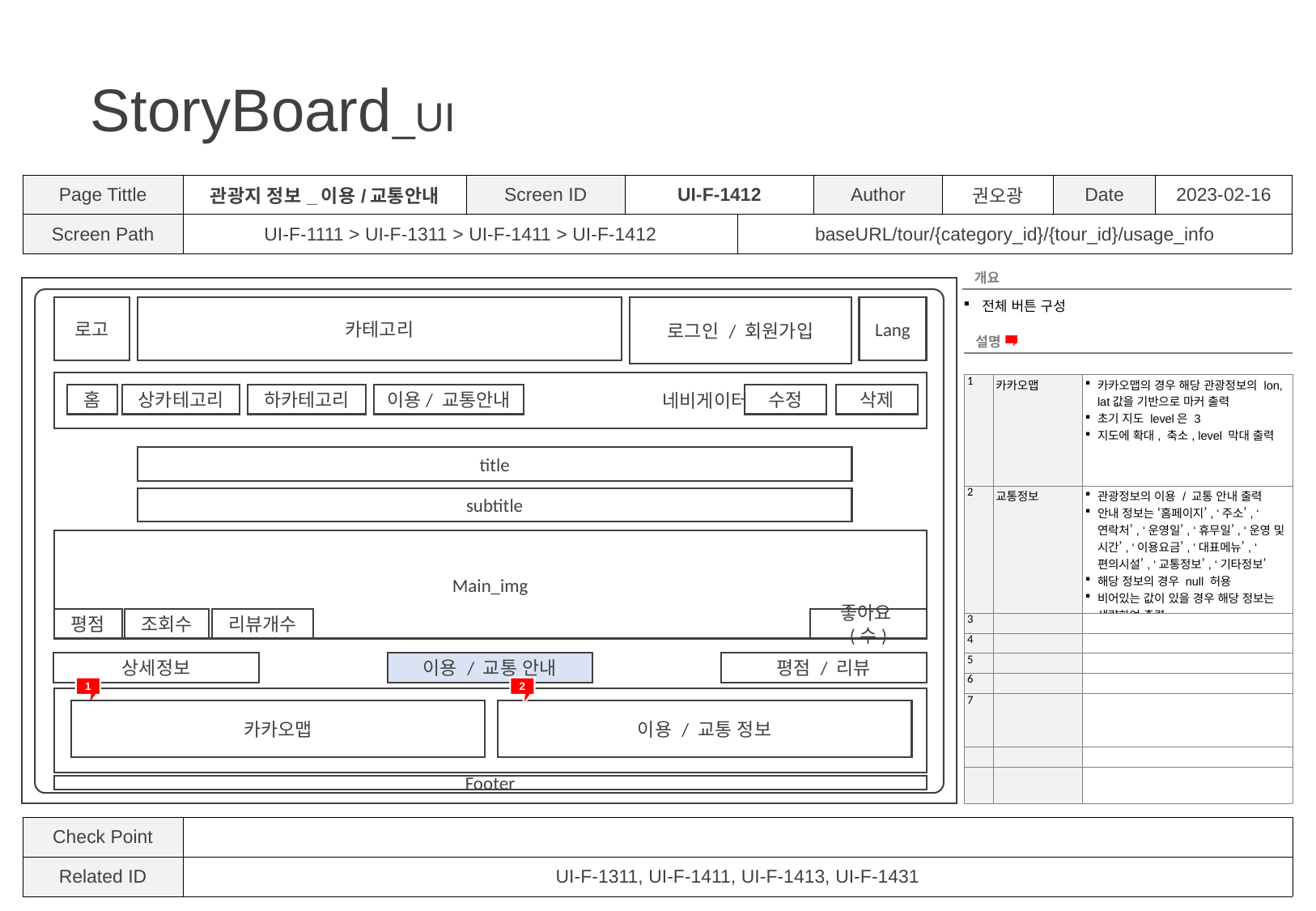

StoryBoard_UI
| Page Tittle | 관광지 정보\_이용/교통안내 | Screen ID | UI-F-1412 |  | Author | 권오광 | Date | 2023-02-16 |
| --- | --- | --- | --- | --- | --- | --- | --- | --- |
| Screen Path | UI-F-1111 > UI-F-1311 > UI-F-1411 > UI-F-1412 |  |  | baseURL/tour/{category\_id}/{tour\_id}/usage\_info |  |  |  |  |
개요

전체 버튼 구성
카테고리
로고
로그인 / 회원가입
Lang
설명

                                                                                 네비게이터
| 1 | 카카오맵 | 카카오맵의 경우 해당 관광정보의 lon, lat값을 기반으로 마커 출력 초기 지도 level은 3 지도에 확대, 축소, level 막대 출력 |
| --- | --- | --- |
| 2 | 교통정보 | 관광정보의 이용 / 교통 안내 출력 안내 정보는 ‘홈페이지’, ‘주소’, ‘연락처’, ‘운영일’, ‘휴무일’, ‘운영 및 시간’, ‘이용요금’, ‘대표메뉴’, ‘편의시설’, ‘교통정보’, ‘기타정보’ 해당 정보의 경우 null 허용 비어있는 값이 있을 경우 해당 정보는 생략하여 출력 |
| 3 |  |  |
| 4 |  |  |
| 5 |  |  |
| 6 |  |  |
| 7 |  |  |
|  |  |  |
|  |  |  |
홈
상카테고리
하카테고리
이용/ 교통안내
수정
삭제
title
1.출입구
subtitle
Main_img
평점
조회수
리뷰개수
좋아요(수)
상세정보
이용 / 교통 안내
평점 / 리뷰
1
2

카카오맵
이용 / 교통 정보
Footer
| Check Point |  |
| --- | --- |
| Related ID | UI-F-1311, UI-F-1411, UI-F-1413, UI-F-1431 |